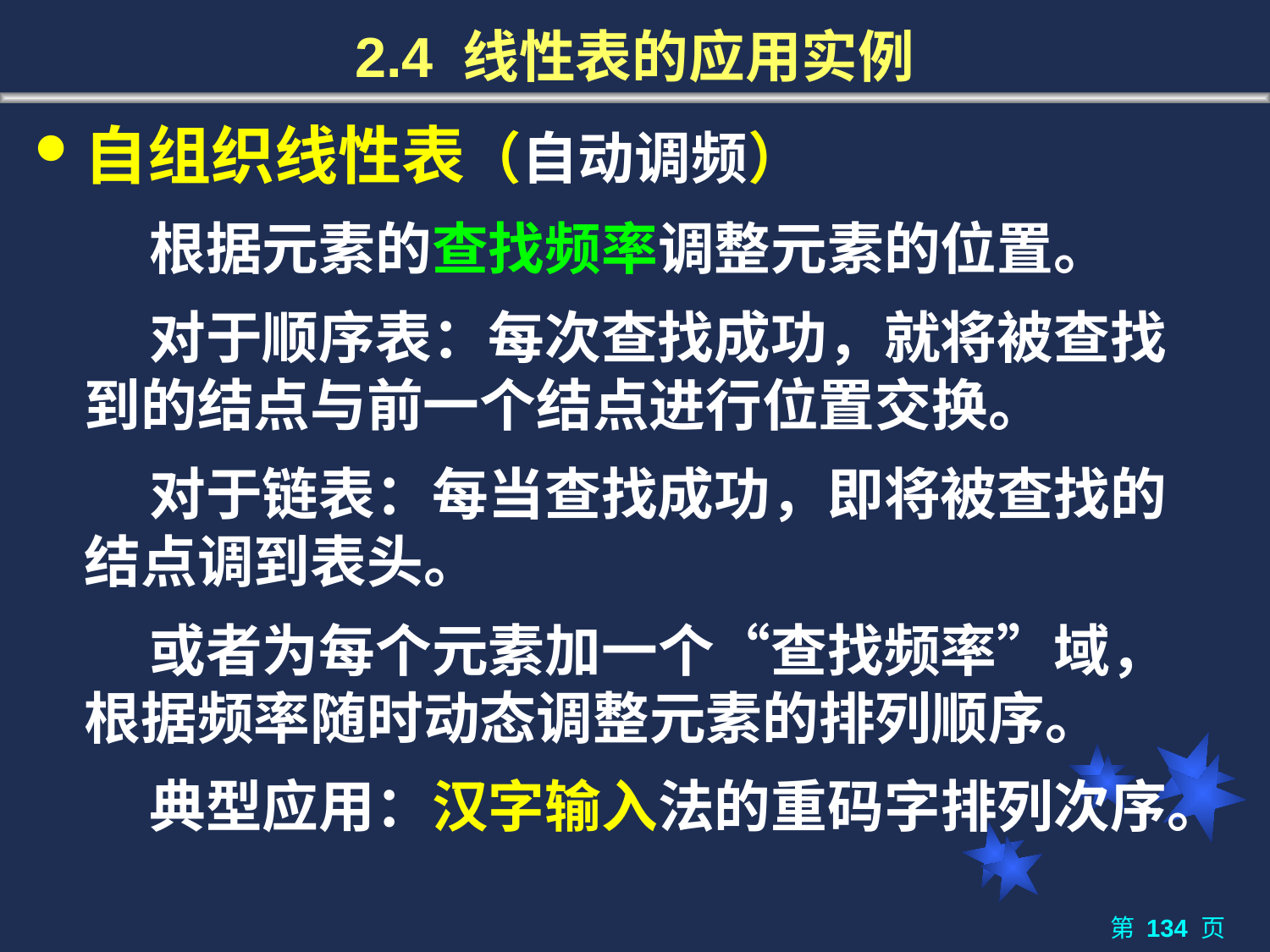

# 2.4 线性表的应用实例
自组织线性表（自动调频）
	    根据元素的查找频率调整元素的位置。
	    对于顺序表：每次查找成功，就将被查找到的结点与前一个结点进行位置交换。
	    对于链表：每当查找成功，即将被查找的结点调到表头。
	    或者为每个元素加一个“查找频率”域，根据频率随时动态调整元素的排列顺序。
	    典型应用：汉字输入法的重码字排列次序。
第 134 页